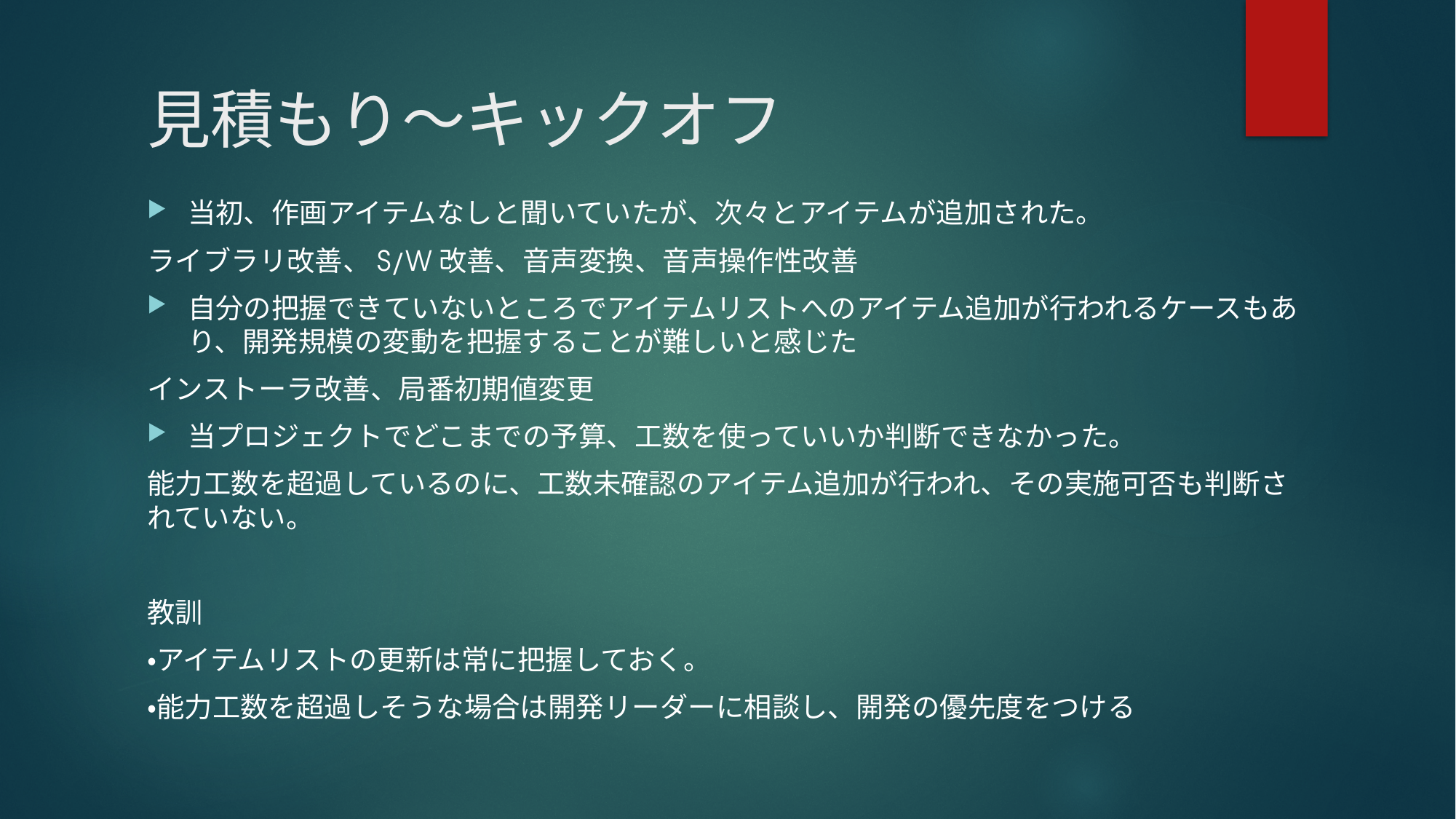

# 見積もり～キックオフ
当初、作画アイテムなしと聞いていたが、次々とアイテムが追加された。
ライブラリ改善、S/W改善、音声変換、音声操作性改善
自分の把握できていないところでアイテムリストへのアイテム追加が行われるケースもあり、開発規模の変動を把握することが難しいと感じた
インストーラ改善、局番初期値変更
当プロジェクトでどこまでの予算、工数を使っていいか判断できなかった。
能力工数を超過しているのに、工数未確認のアイテム追加が行われ、その実施可否も判断されていない。

教訓
・アイテムリストの更新は常に把握しておく。
・能力工数を超過しそうな場合は開発リーダーに相談し、開発の優先度をつける